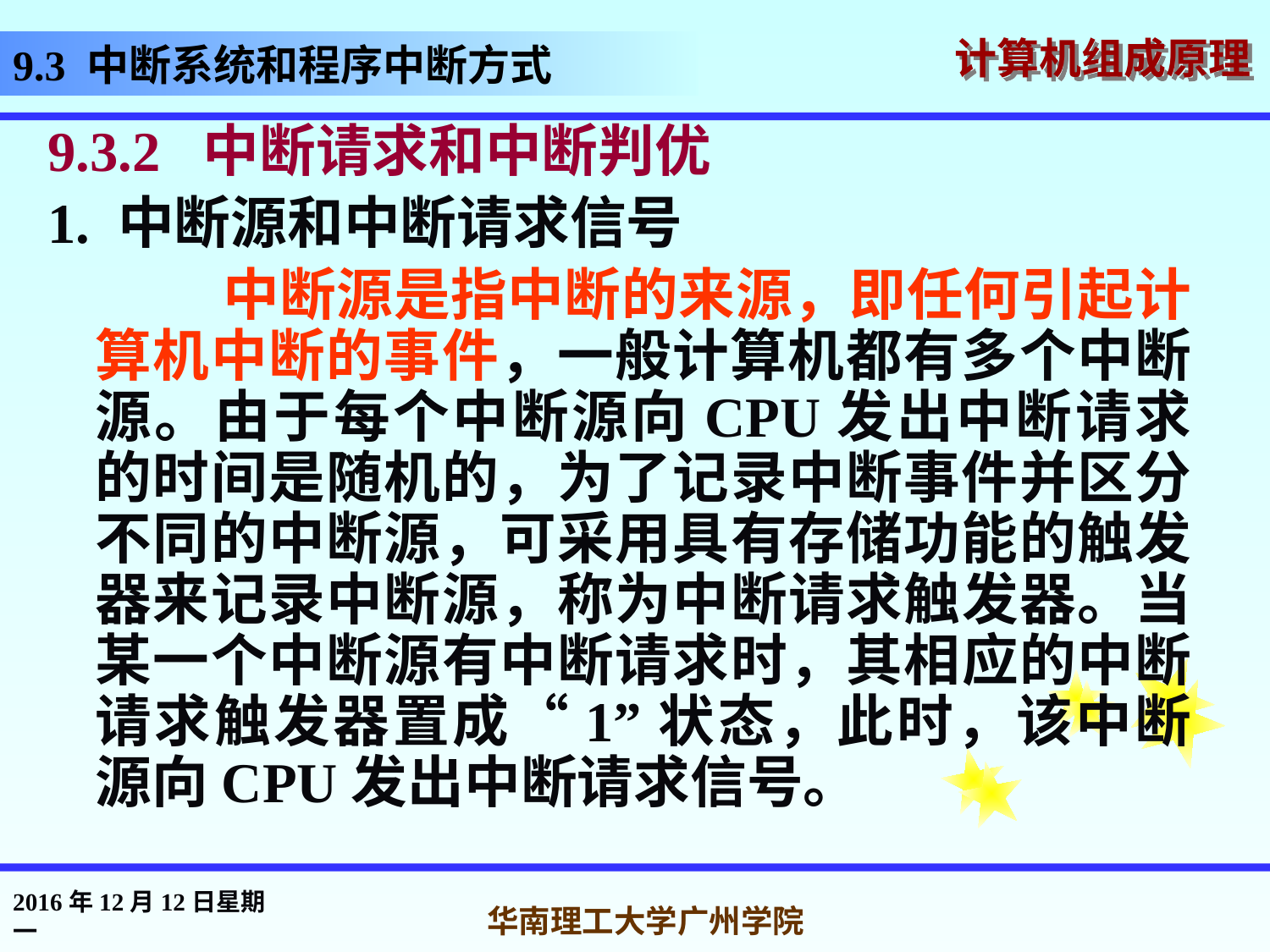

# 9.3 中断系统和程序中断方式
9.3.2  中断请求和中断判优
1. 中断源和中断请求信号
            中断源是指中断的来源，即任何引起计算机中断的事件，一般计算机都有多个中断源。由于每个中断源向CPU发出中断请求的时间是随机的，为了记录中断事件并区分不同的中断源，可采用具有存储功能的触发器来记录中断源，称为中断请求触发器。当某一个中断源有中断请求时，其相应的中断请求触发器置成“1”状态，此时，该中断源向CPU发出中断请求信号。
2016年12月12日星期一
华南理工大学广州学院